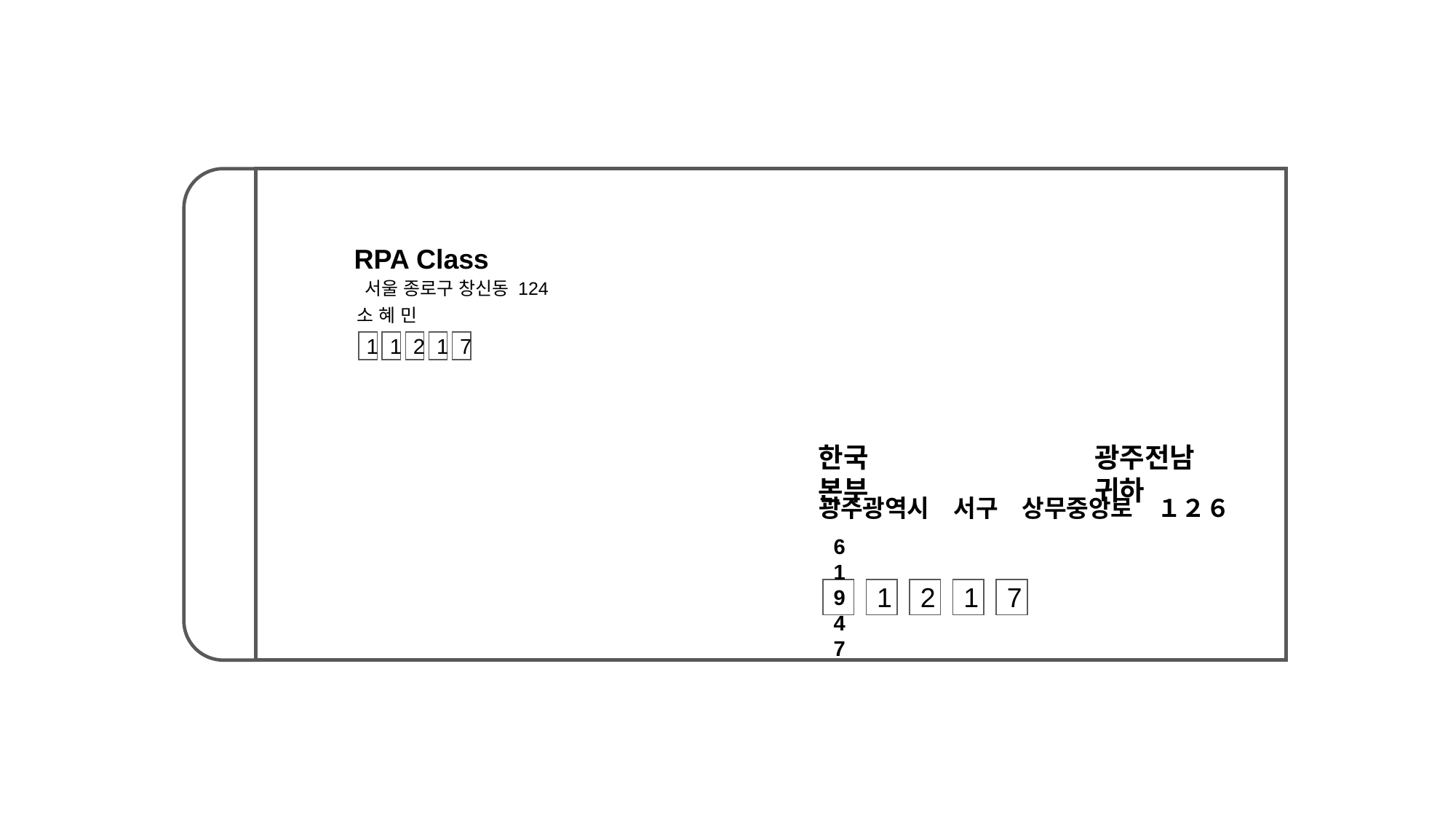

RPA Class
서울 종로구 창신동 124
소 혜 민
1
1
2
1
7
한국　　　　　　　　 광주전남　본부　　　　　　　　 귀하
광주광역시　서구　상무중앙로　１２６
61947
1
2
1
7